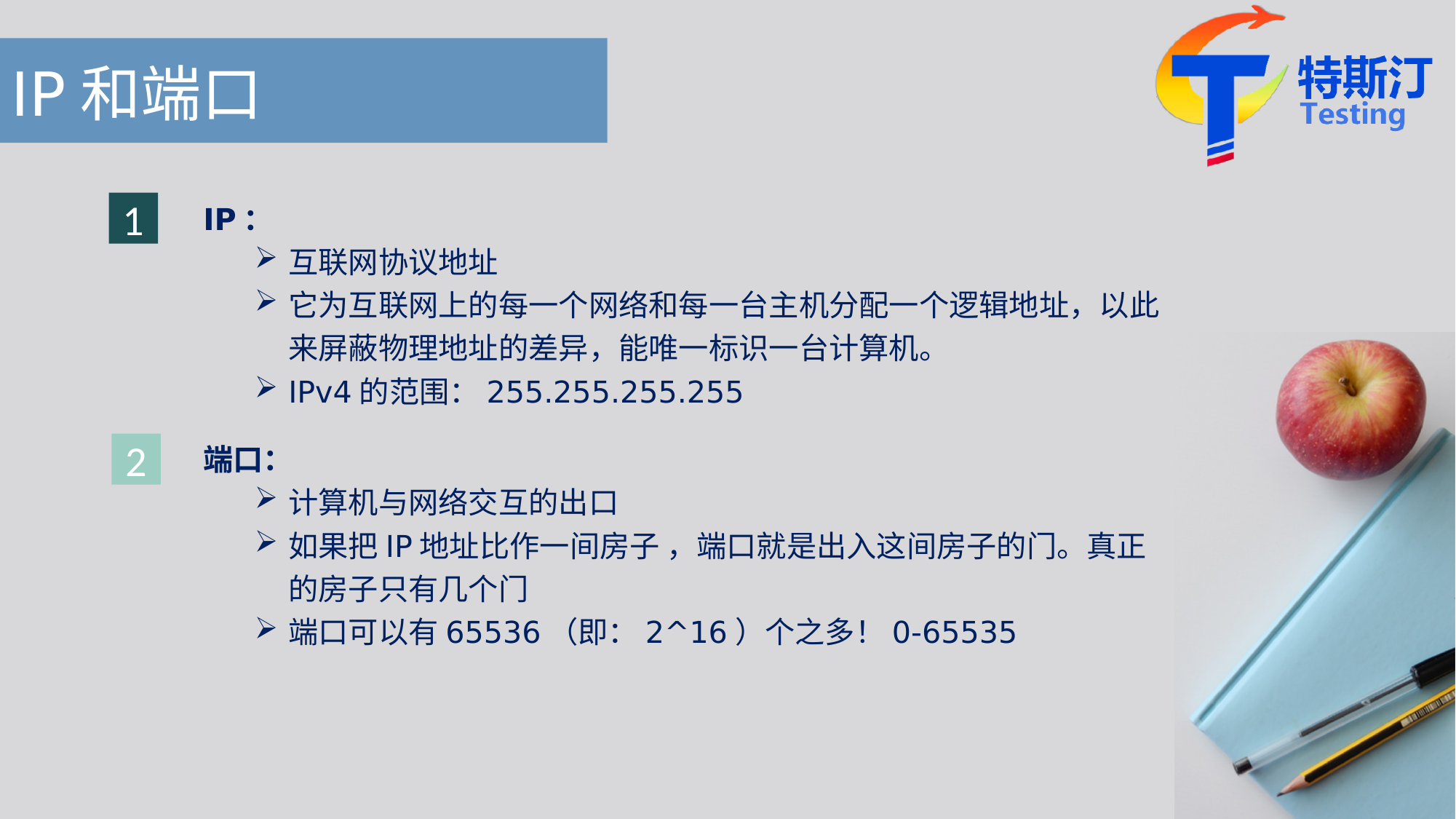

# IP和端口
IP：
互联网协议地址
它为互联网上的每一个网络和每一台主机分配一个逻辑地址，以此来屏蔽物理地址的差异，能唯一标识一台计算机。
IPv4的范围：255.255.255.255
1
端口：
计算机与网络交互的出口
如果把IP地址比作一间房子 ，端口就是出入这间房子的门。真正的房子只有几个门
端口可以有65536（即：2^16）个之多！0-65535
2